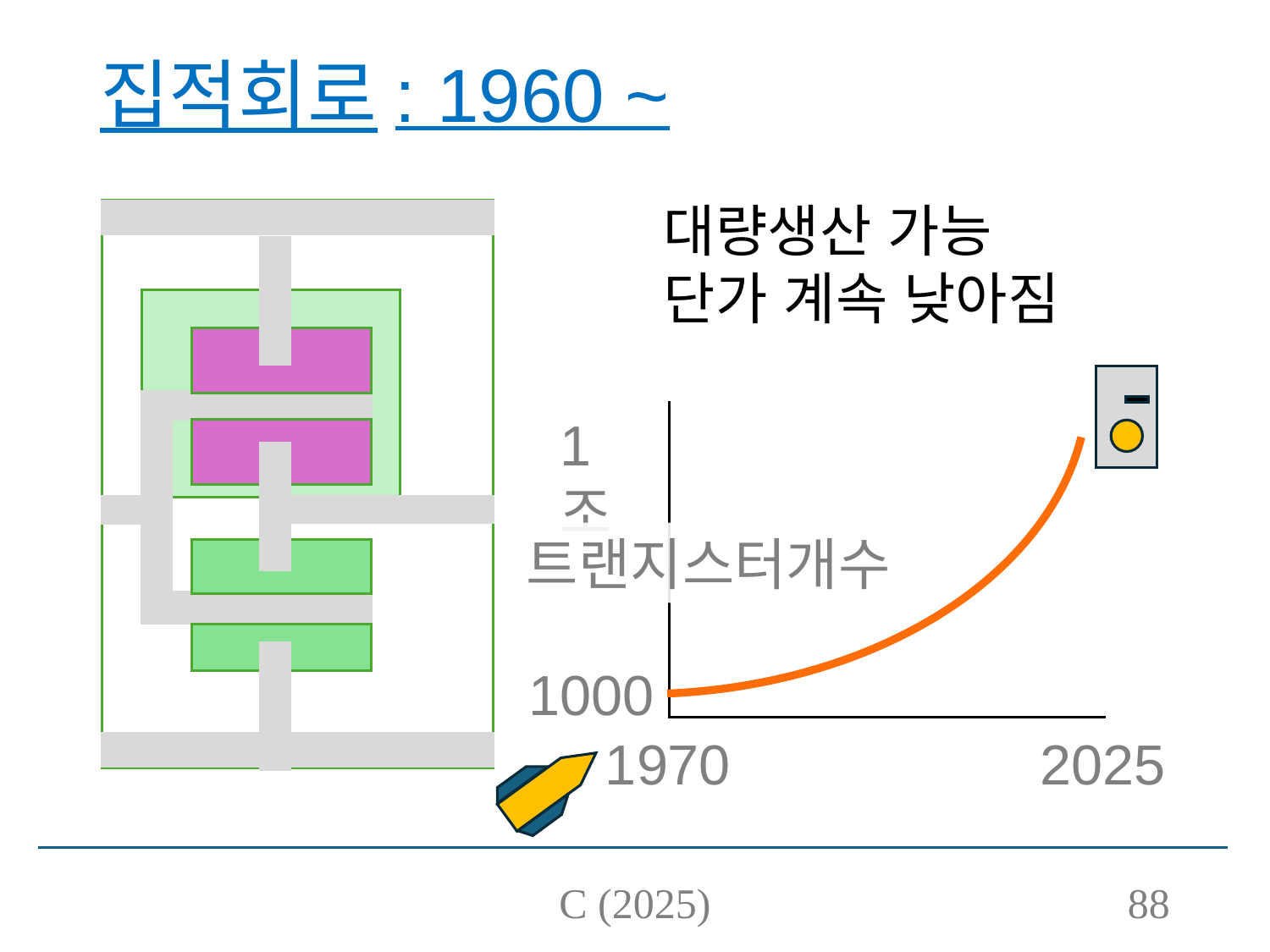

# 집적회로: 1960 ~
대량생산 가능
단가 계속 낮아짐

1조

트랜지스터개수

1000

1970
2025

C (2025)
88